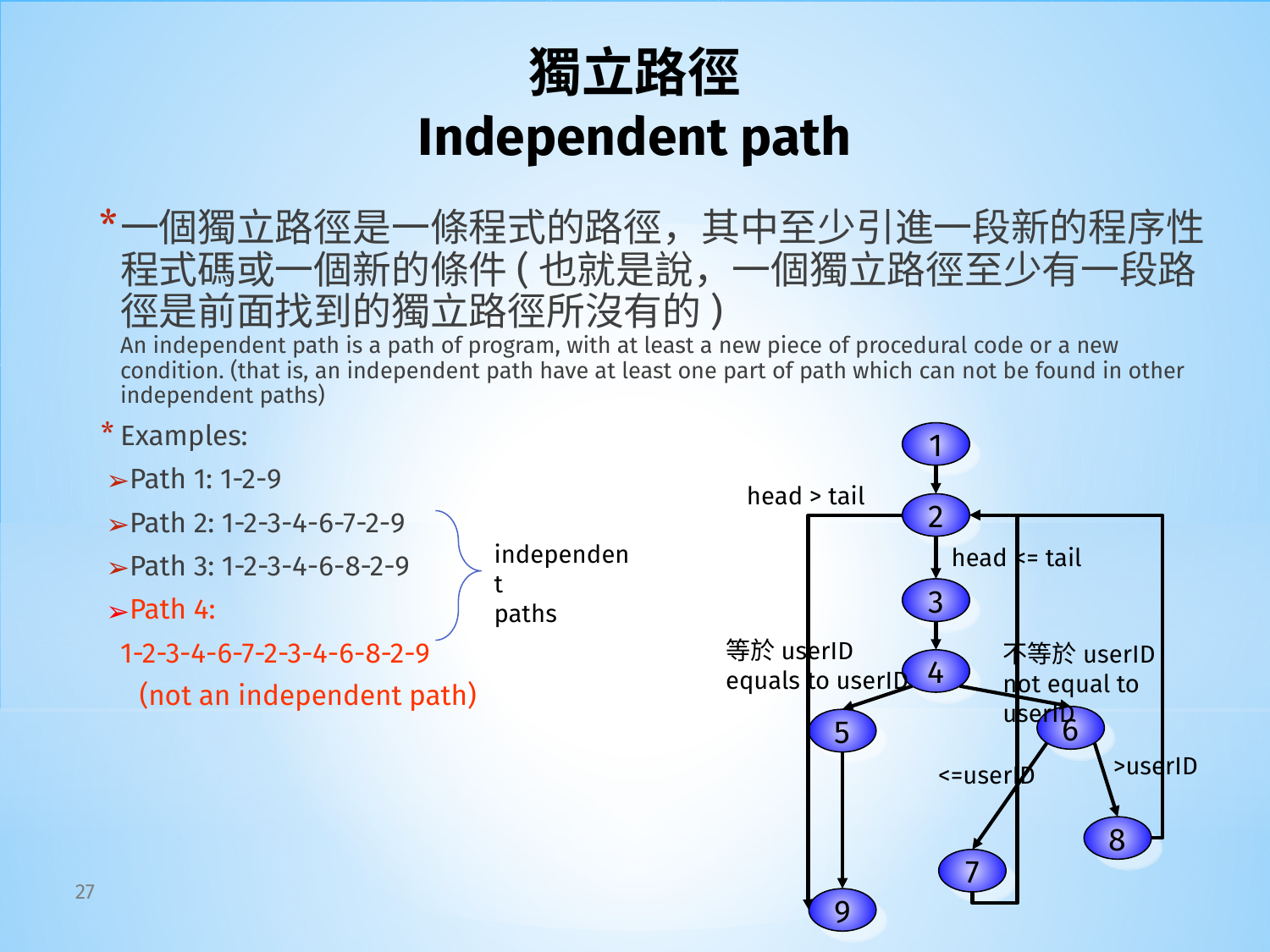

# 獨立路徑 Independent path
一個獨立路徑是一條程式的路徑，其中至少引進一段新的程序性程式碼或一個新的條件(也就是說，一個獨立路徑至少有一段路徑是前面找到的獨立路徑所沒有的)
An independent path is a path of program, with at least a new piece of procedural code or a new condition. (that is, an independent path have at least one part of path which can not be found in other independent paths)
Examples:
Path 1: 1-2-9
Path 2: 1-2-3-4-6-7-2-9
Path 3: 1-2-3-4-6-8-2-9
Path 4:
1-2-3-4-6-7-2-3-4-6-8-2-9
(not an independent path)

1
head > tail
2
head <= tail
3
等於userID
equals to userID
不等於userID
not equal to userID
4
6
5
>userID
<=userID
8
7
9

independent
paths
27